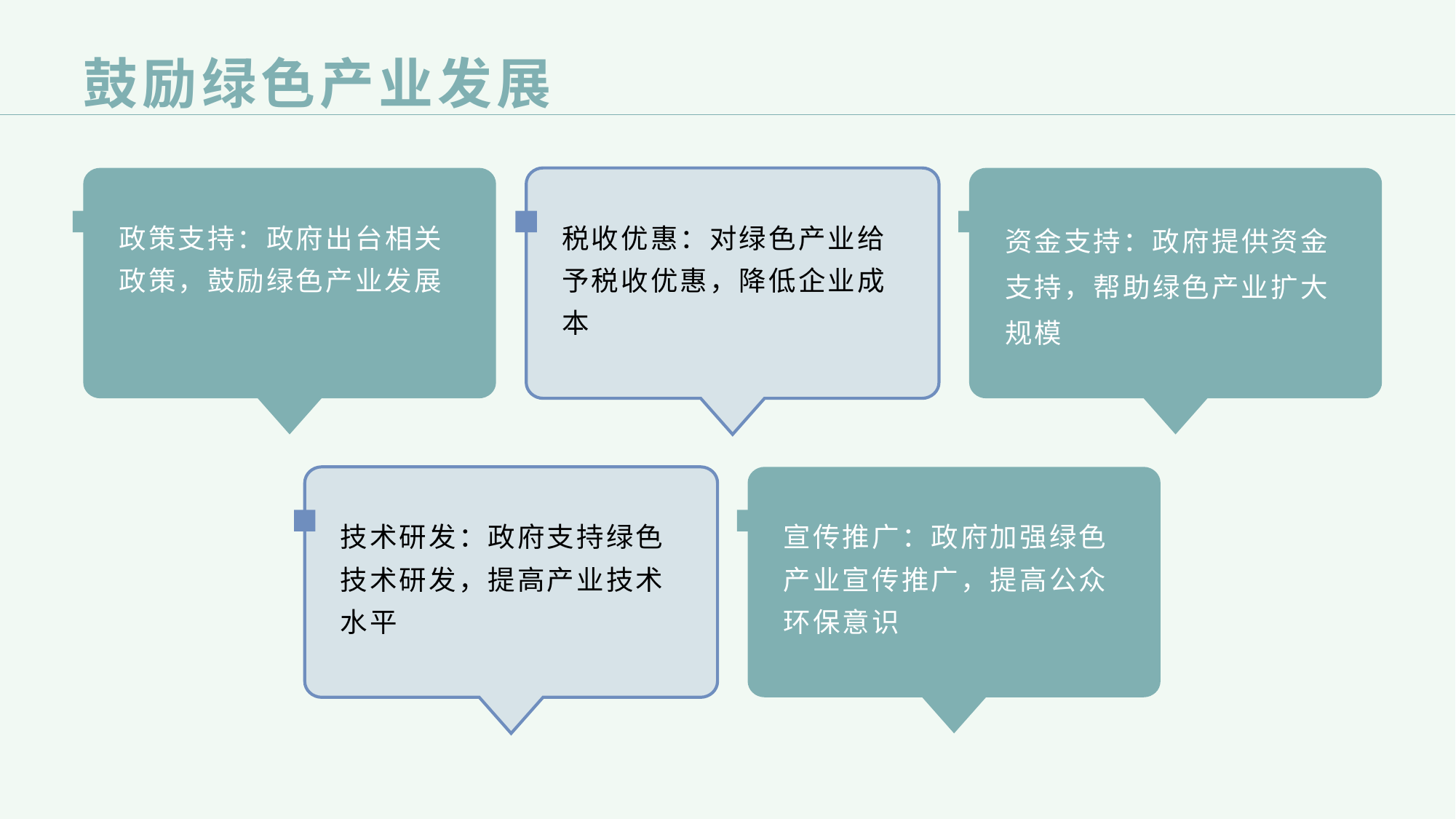

鼓励绿色产业发展

政策支持：政府出台相关政策，鼓励绿色产业发展
税收优惠：对绿色产业给予税收优惠，降低企业成本
资金支持：政府提供资金支持，帮助绿色产业扩大规模

技术研发：政府支持绿色技术研发，提高产业技术水平
宣传推广：政府加强绿色产业宣传推广，提高公众环保意识